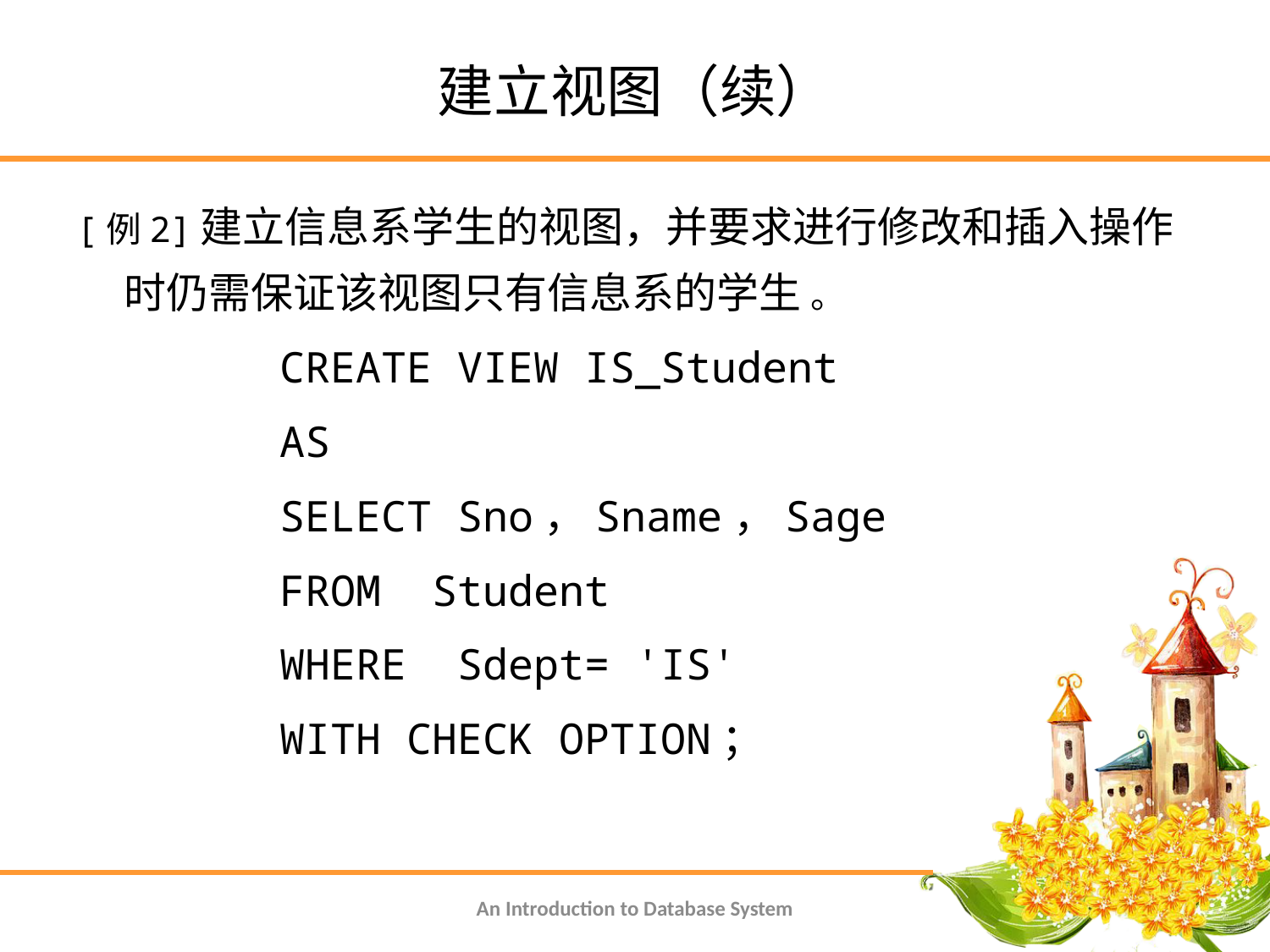

# 建立视图（续）
[例2]建立信息系学生的视图，并要求进行修改和插入操作时仍需保证该视图只有信息系的学生 。
        CREATE VIEW IS_Student
        AS
        SELECT Sno，Sname，Sage
        FROM  Student
        WHERE  Sdept= 'IS'
        WITH CHECK OPTION；
An Introduction to Database System